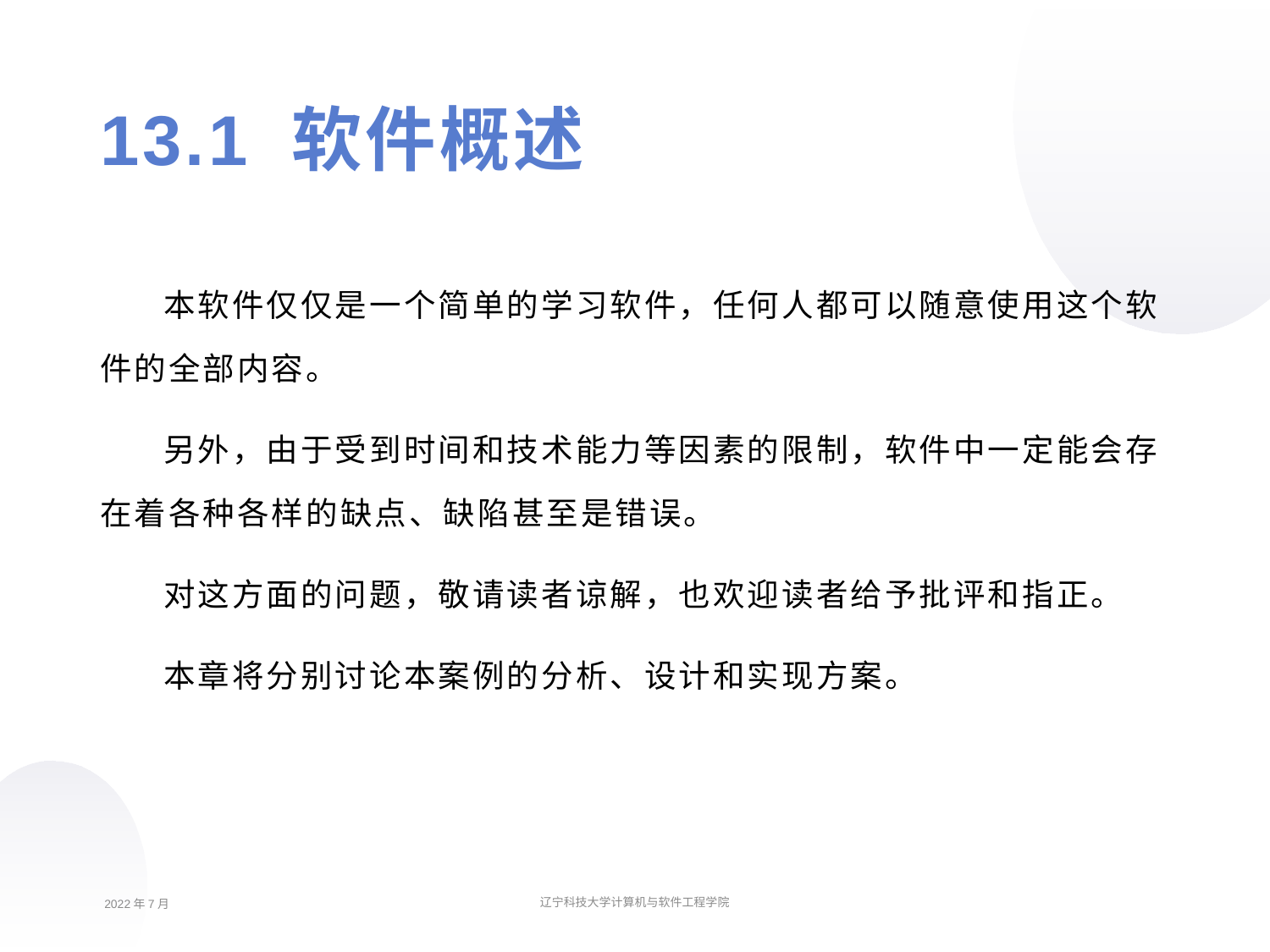

13.1 软件概述
本软件仅仅是一个简单的学习软件，任何人都可以随意使用这个软件的全部内容。
另外，由于受到时间和技术能力等因素的限制，软件中一定能会存在着各种各样的缺点、缺陷甚至是错误。
对这方面的问题，敬请读者谅解，也欢迎读者给予批评和指正。
本章将分别讨论本案例的分析、设计和实现方案。

2022年7月
辽宁科技大学计算机与软件工程学院
5